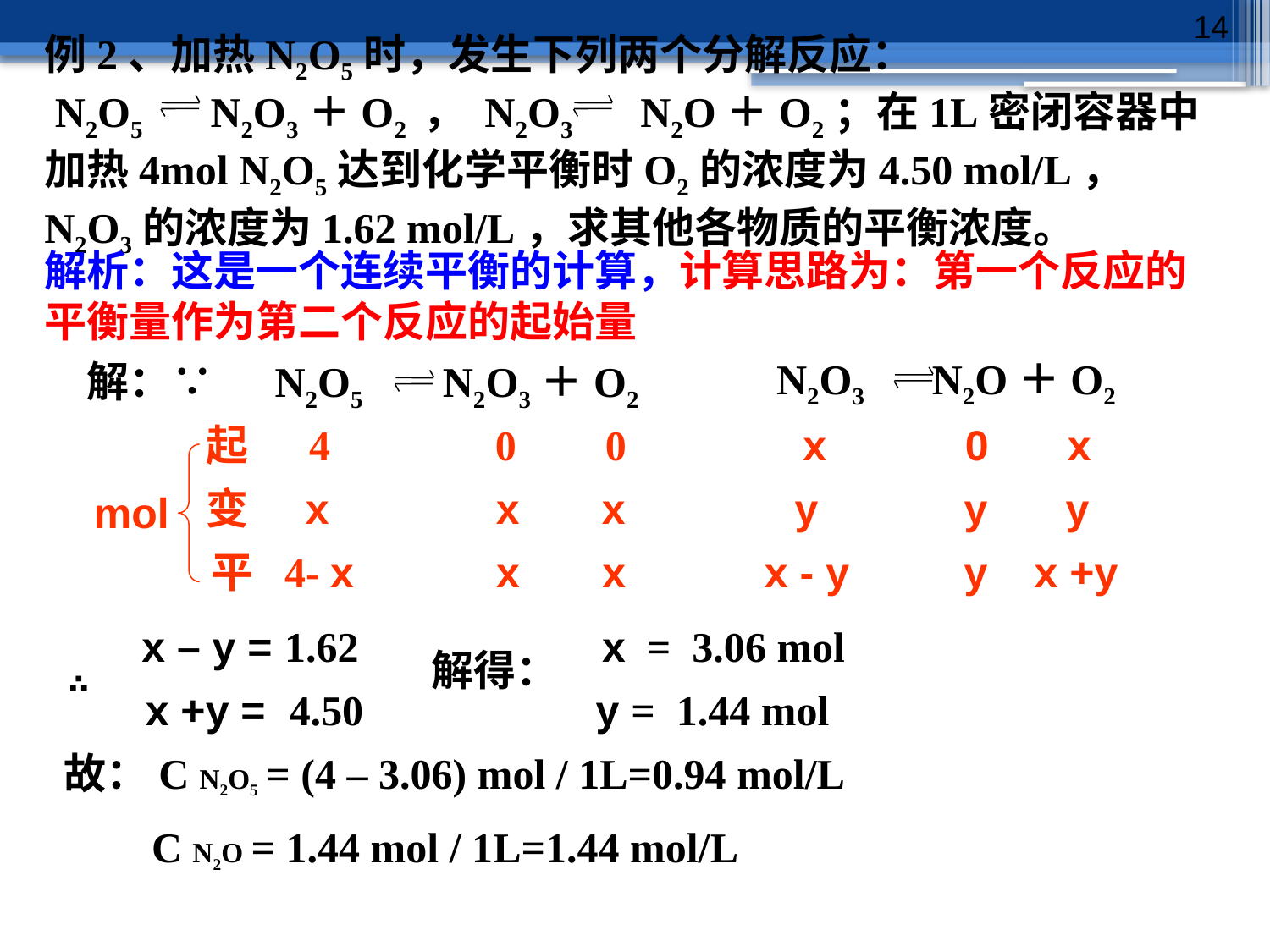

14
例2、加热N2O5时，发生下列两个分解反应：
 N2O5           N2O3＋O2 ， N2O3           N2O＋O2；在1L密闭容器中加热4mol N2O5达到化学平衡时O2的浓度为4.50 mol/L， N2O3的浓度为1.62 mol/L，求其他各物质的平衡浓度。

解析：这是一个连续平衡的计算，计算思路为：第一个反应的平衡量作为第二个反应的起始量
N2O3           N2O＋O2

解：∵
 N2O5             N2O3＋O2

起
变
平
4
0
0
 x
 0
 x

 x
 x
 x
y
y
y
mol
4- x
 x
 x
 x - y
y
 x +y
 x – y = 1.62
 x  =  3.06 mol
解得：
∴
 x +y =  4.50
 y =  1.44 mol
故：C N2O5  = (4 – 3.06) mol / 1L=0.94 mol/L
C N2O  = 1.44 mol / 1L=1.44 mol/L